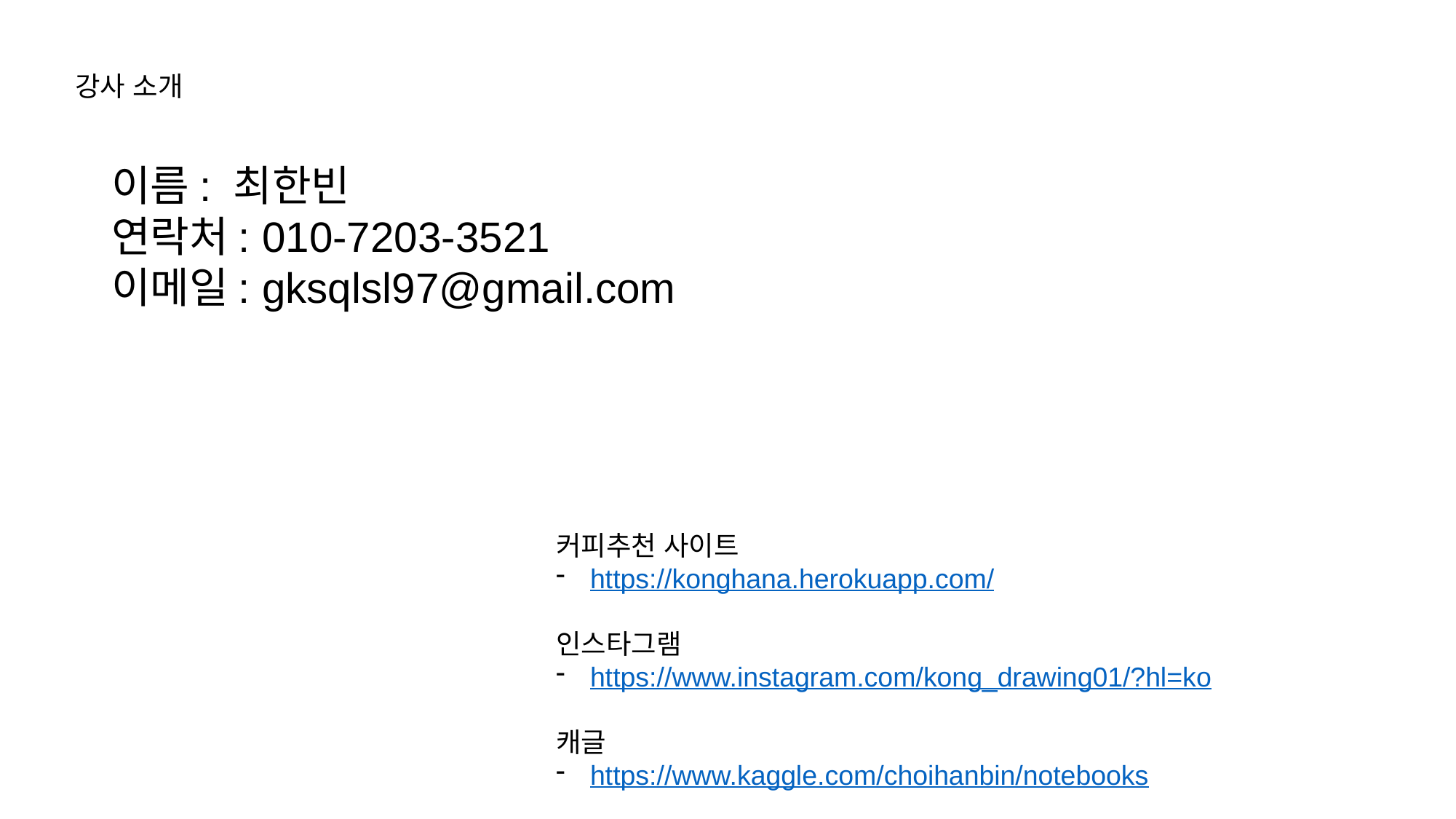

강사 소개
이름: 최한빈
연락처: 010-7203-3521
이메일: gksqlsl97@gmail.com
커피추천 사이트
https://konghana.herokuapp.com/

인스타그램
https://www.instagram.com/kong_drawing01/?hl=ko

캐글
https://www.kaggle.com/choihanbin/notebooks